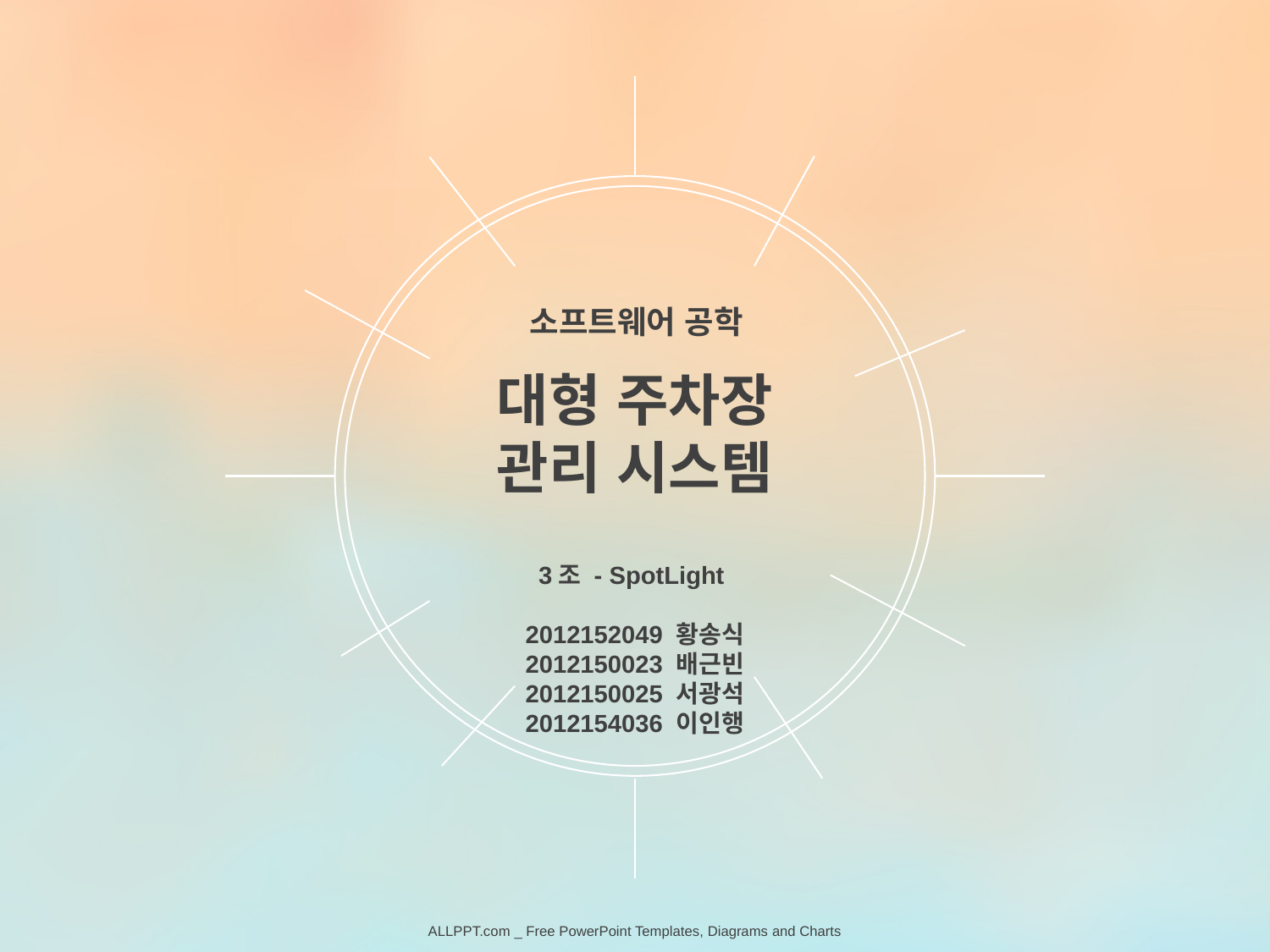

소프트웨어 공학
대형 주차장
관리 시스템
3조 - SpotLight

2012152049 황송식
2012150023 배근빈
2012150025 서광석
2012154036 이인행

ALLPPT.com _ Free PowerPoint Templates, Diagrams and Charts